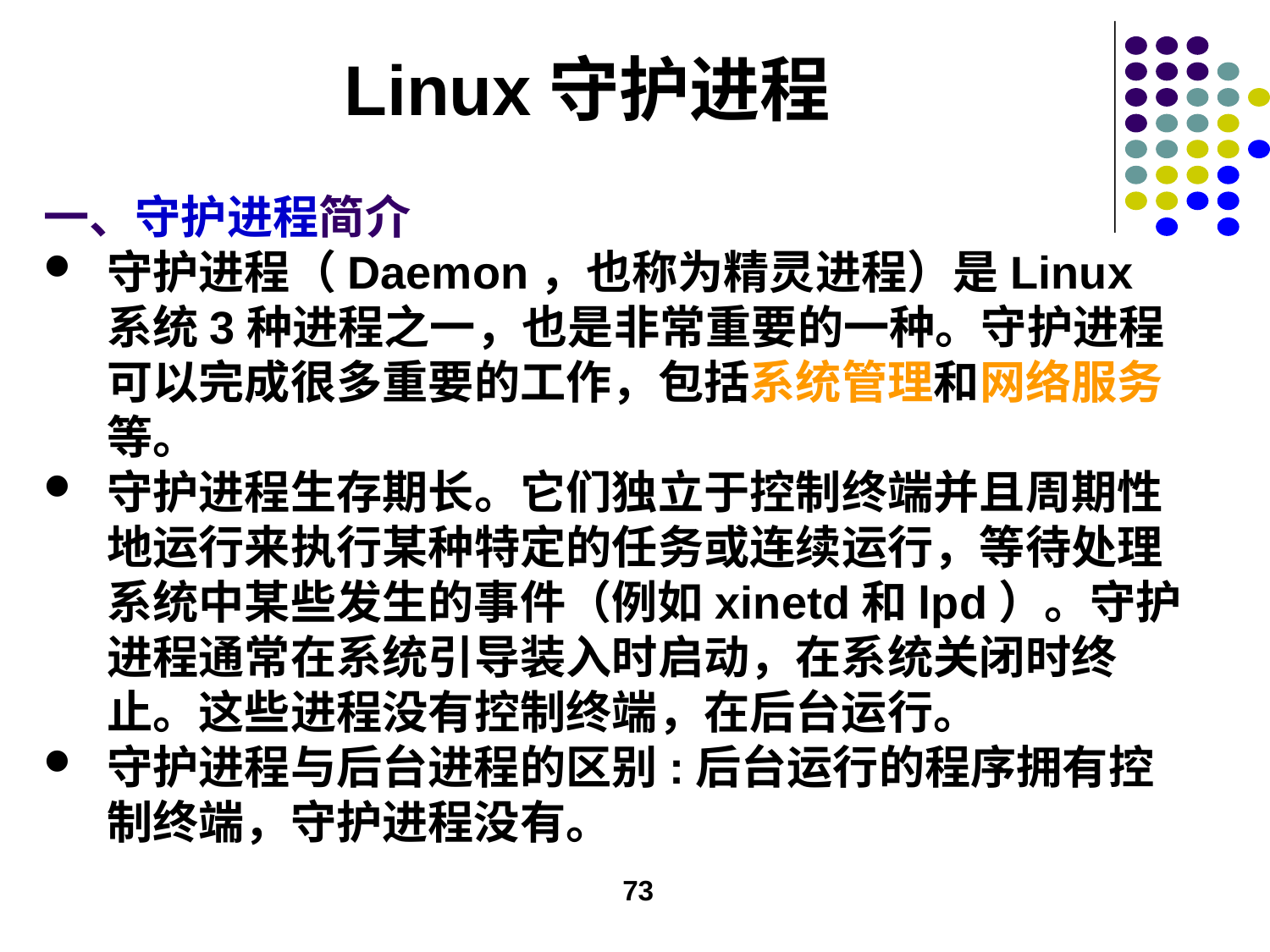

# Linux守护进程
一、守护进程简介
守护进程（Daemon，也称为精灵进程）是Linux系统3种进程之一，也是非常重要的一种。守护进程可以完成很多重要的工作，包括系统管理和网络服务等。
守护进程生存期长。它们独立于控制终端并且周期性地运行来执行某种特定的任务或连续运行，等待处理系统中某些发生的事件（例如xinetd和lpd）。守护进程通常在系统引导装入时启动，在系统关闭时终止。这些进程没有控制终端，在后台运行。
守护进程与后台进程的区别:后台运行的程序拥有控制终端，守护进程没有。

73